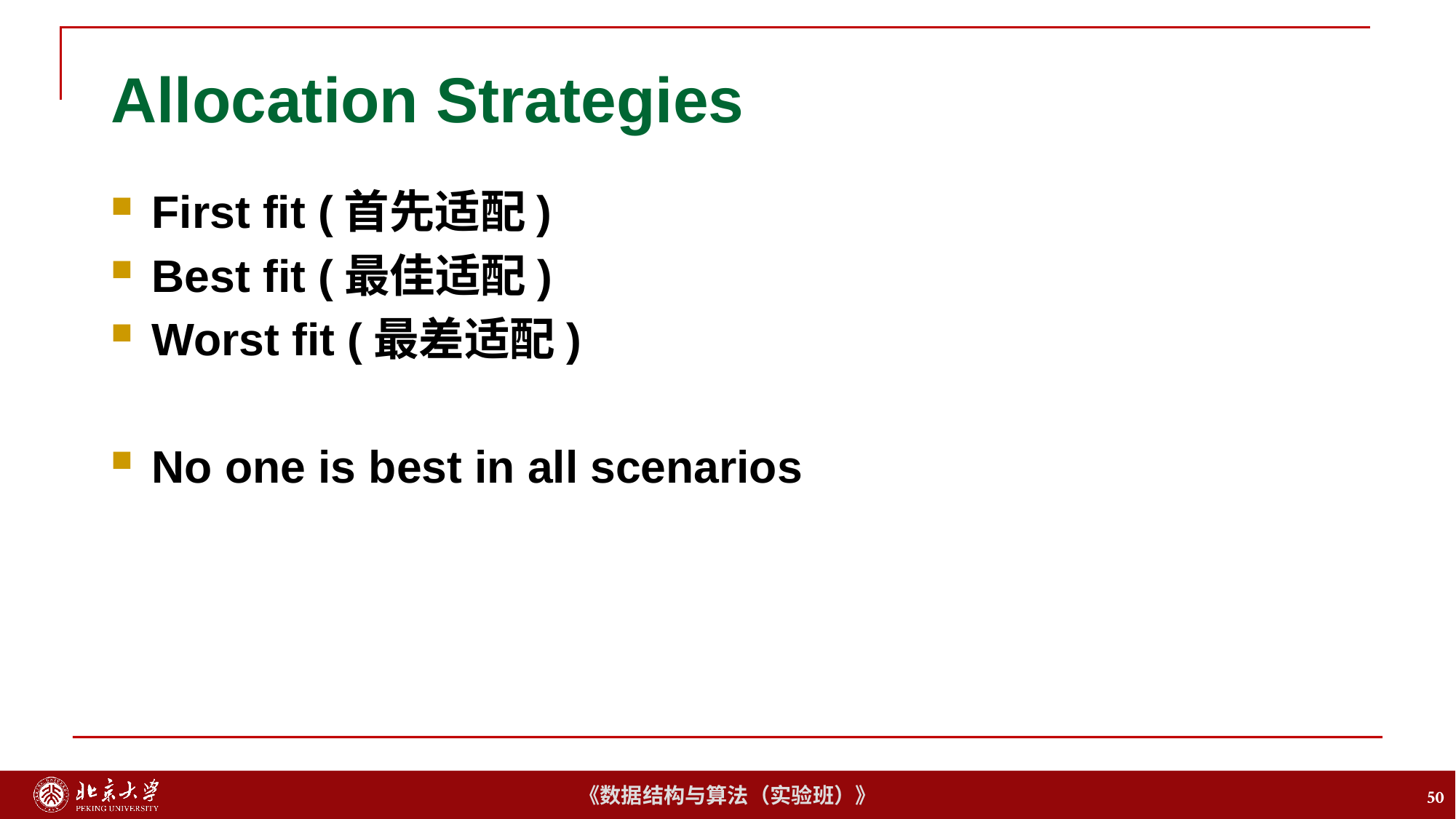

# Allocation Strategies
First fit (首先适配)
Best fit (最佳适配)
Worst fit (最差适配)

No one is best in all scenarios
50